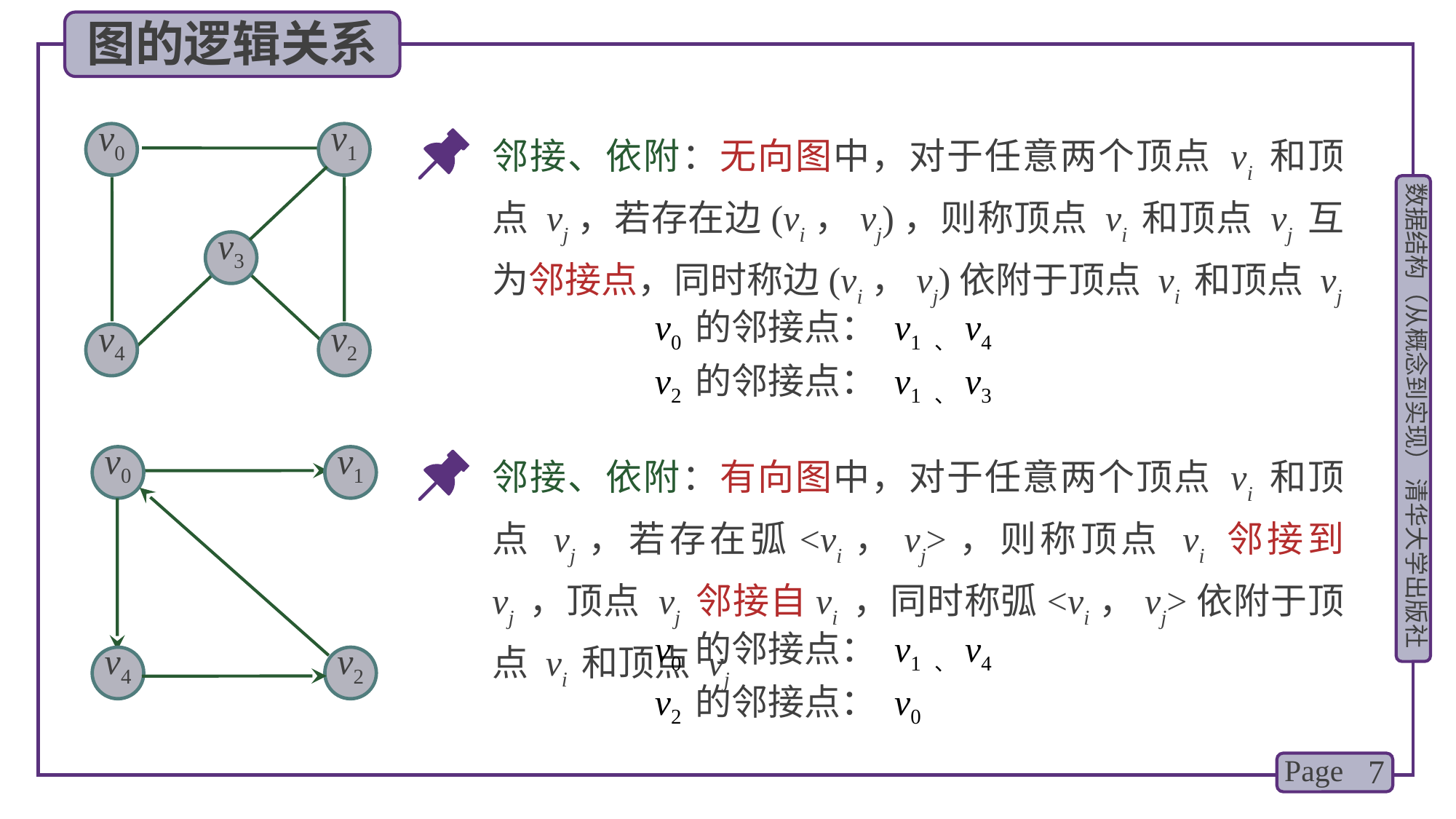

图的逻辑关系

邻接、依附：无向图中，对于任意两个顶点 vi 和顶点 vj，若存在边(vi，vj)，则称顶点 vi 和顶点 vj 互为邻接点，同时称边(vi，vj)依附于顶点 vi 和顶点 vj

v0
v1

v3

v4
v2
v0 的邻接点： v1 、v4
v2 的邻接点： v1 、v3
邻接、依附：有向图中，对于任意两个顶点 vi 和顶点 vj，若存在弧<vi，vj>，则称顶点 vi 邻接到 vj ，顶点 vj 邻接自vi ，同时称弧<vi，vj>依附于顶点 vi 和顶点 vj

v0
v1

v4
v2

v0 的邻接点： v1 、v4
v2 的邻接点： v0